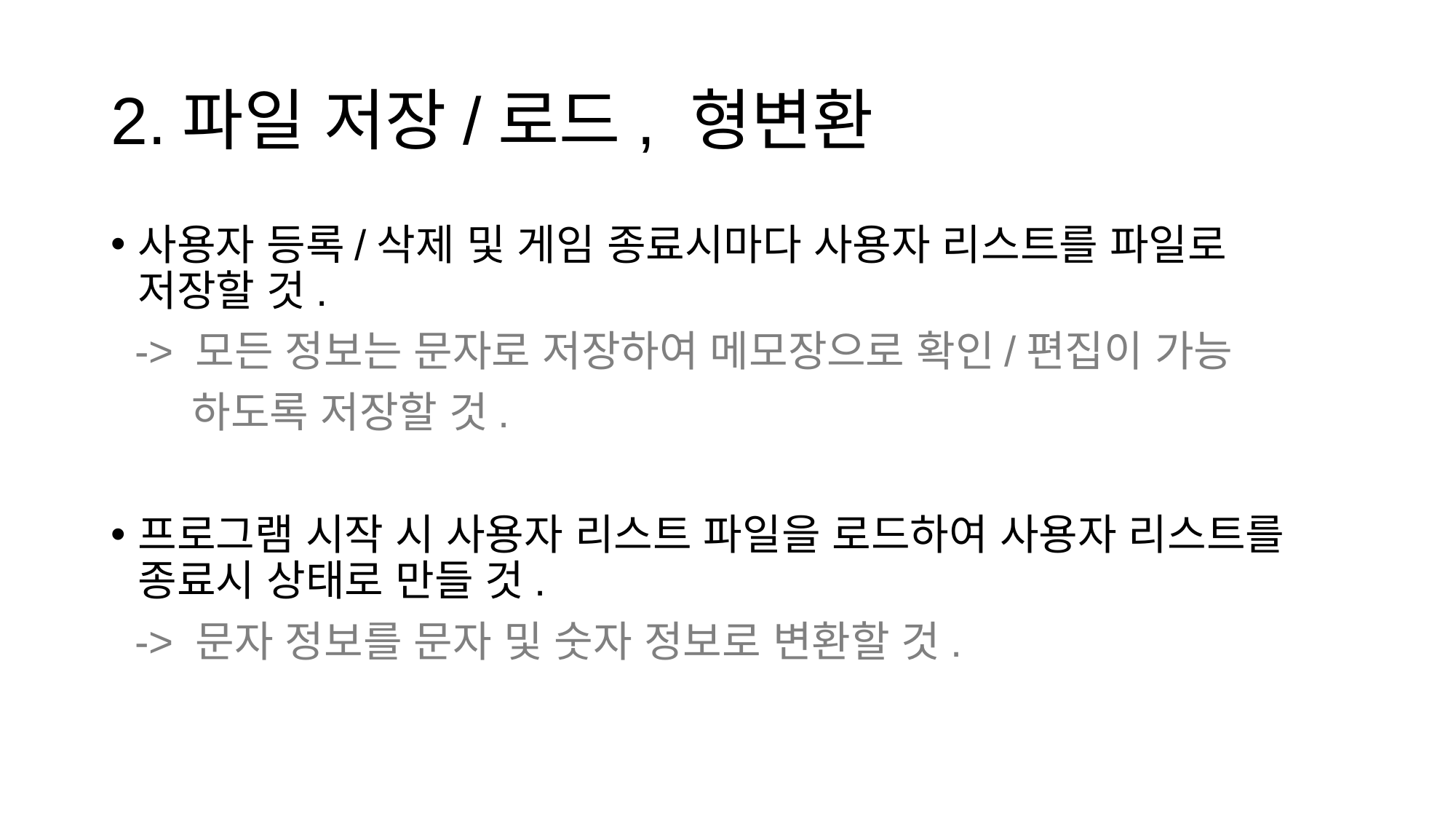

# 2.파일 저장/로드, 형변환
사용자 등록/삭제 및 게임 종료시마다 사용자 리스트를 파일로 저장할 것.
  -> 모든 정보는 문자로 저장하여 메모장으로 확인/편집이 가능
      하도록 저장할 것.

프로그램 시작 시 사용자 리스트 파일을 로드하여 사용자 리스트를 종료시 상태로 만들 것.
  -> 문자 정보를 문자 및 숫자 정보로 변환할 것.